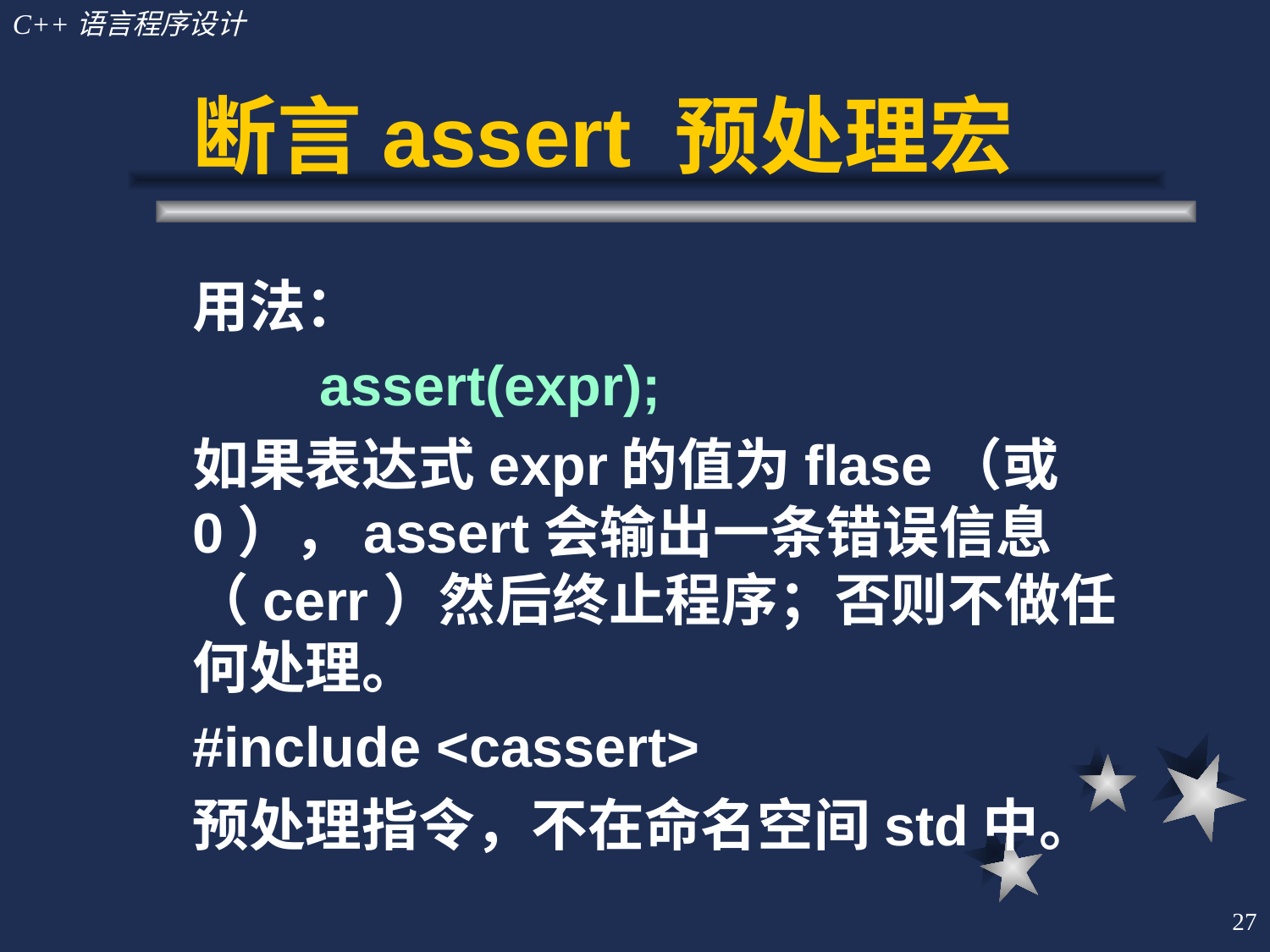

# 断言assert 预处理宏
用法：
	assert(expr);
如果表达式expr的值为flase（或0），assert会输出一条错误信息（cerr）然后终止程序；否则不做任何处理。
#include <cassert>
预处理指令，不在命名空间std中。
27